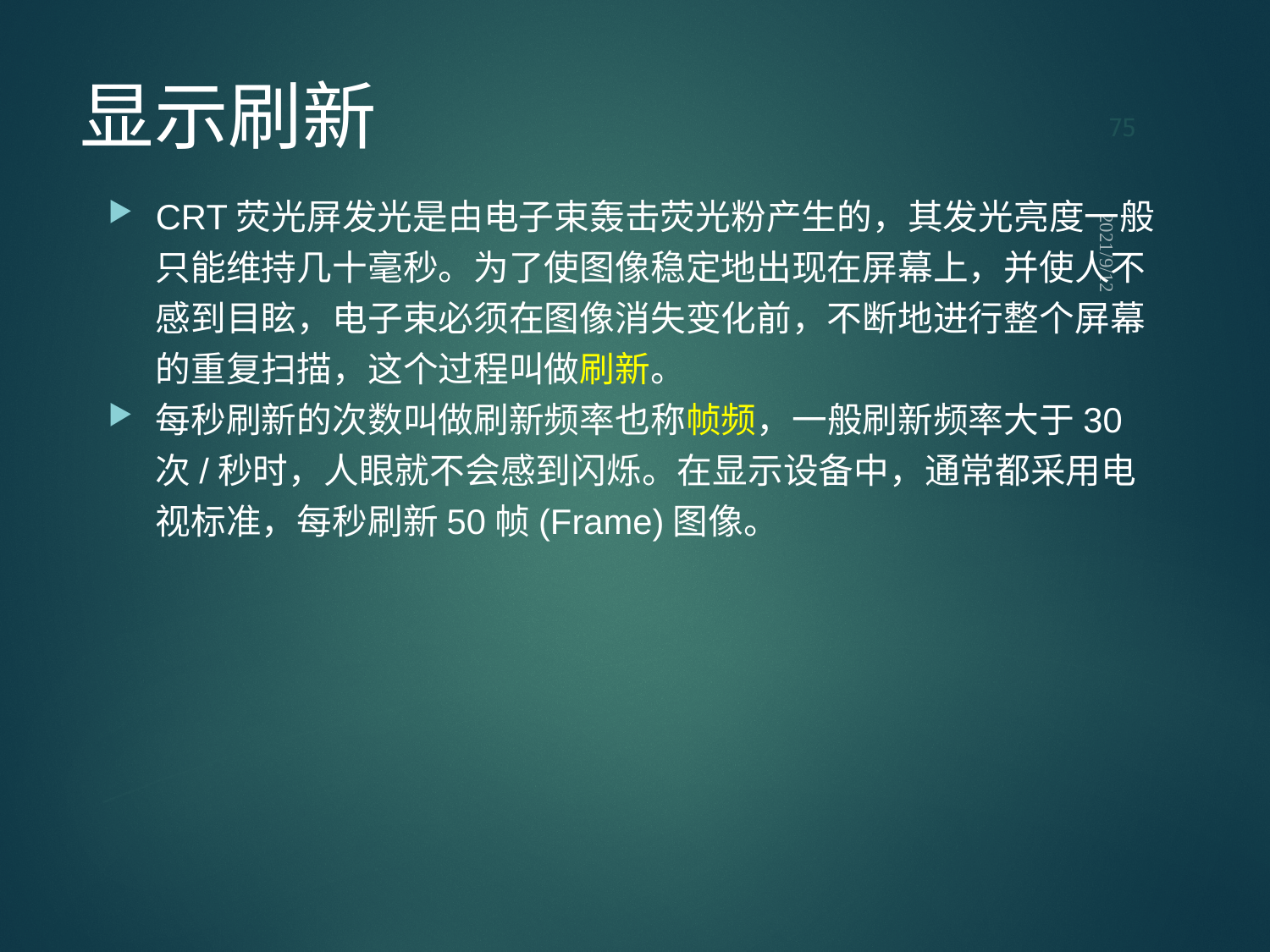

75
# 显示刷新
CRT荧光屏发光是由电子束轰击荧光粉产生的，其发光亮度一般只能维持几十毫秒。为了使图像稳定地出现在屏幕上，并使人不感到目眩，电子束必须在图像消失变化前，不断地进行整个屏幕的重复扫描，这个过程叫做刷新。
每秒刷新的次数叫做刷新频率也称帧频，一般刷新频率大于30次/秒时，人眼就不会感到闪烁。在显示设备中，通常都采用电视标准，每秒刷新50帧(Frame)图像。
2021/9/12